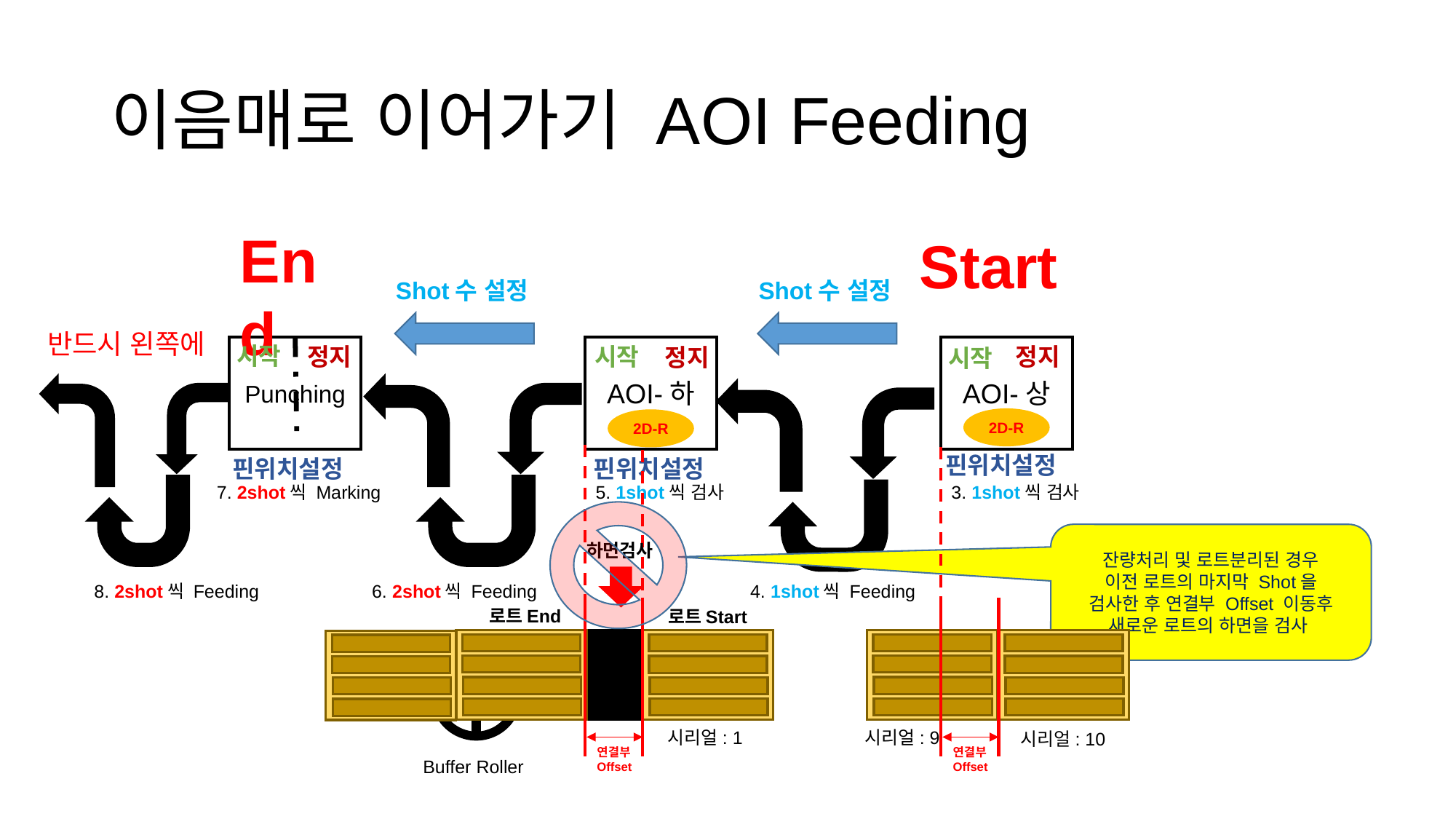

# 이음매로 이어가기 AOI Feeding
End
Start
Shot수 설정

Shot수 설정

반드시 왼쪽에
AOI-하
AOI-상
Punching

핀위치설정
핀위치설정
핀위치설정
7. 2shot씩 Marking
5. 1shot씩 검사
3. 1shot씩 검사
8. 2shot씩 Feeding
6. 2shot씩 Feeding
4. 1shot씩 Feeding

Buffer Roller
시작
정지
정지
시작
정지
시작
2D-R
2D-R

시리얼: 9
시리얼: 10
연결부
Offset

잔량처리 및 로트분리된 경우
이전 로트의 마지막 Shot을
검사한 후 연결부 Offset 이동후
새로운 로트의 하면을 검사
하면검사

로트End
로트Start

연결부
Offset

시리얼: 1